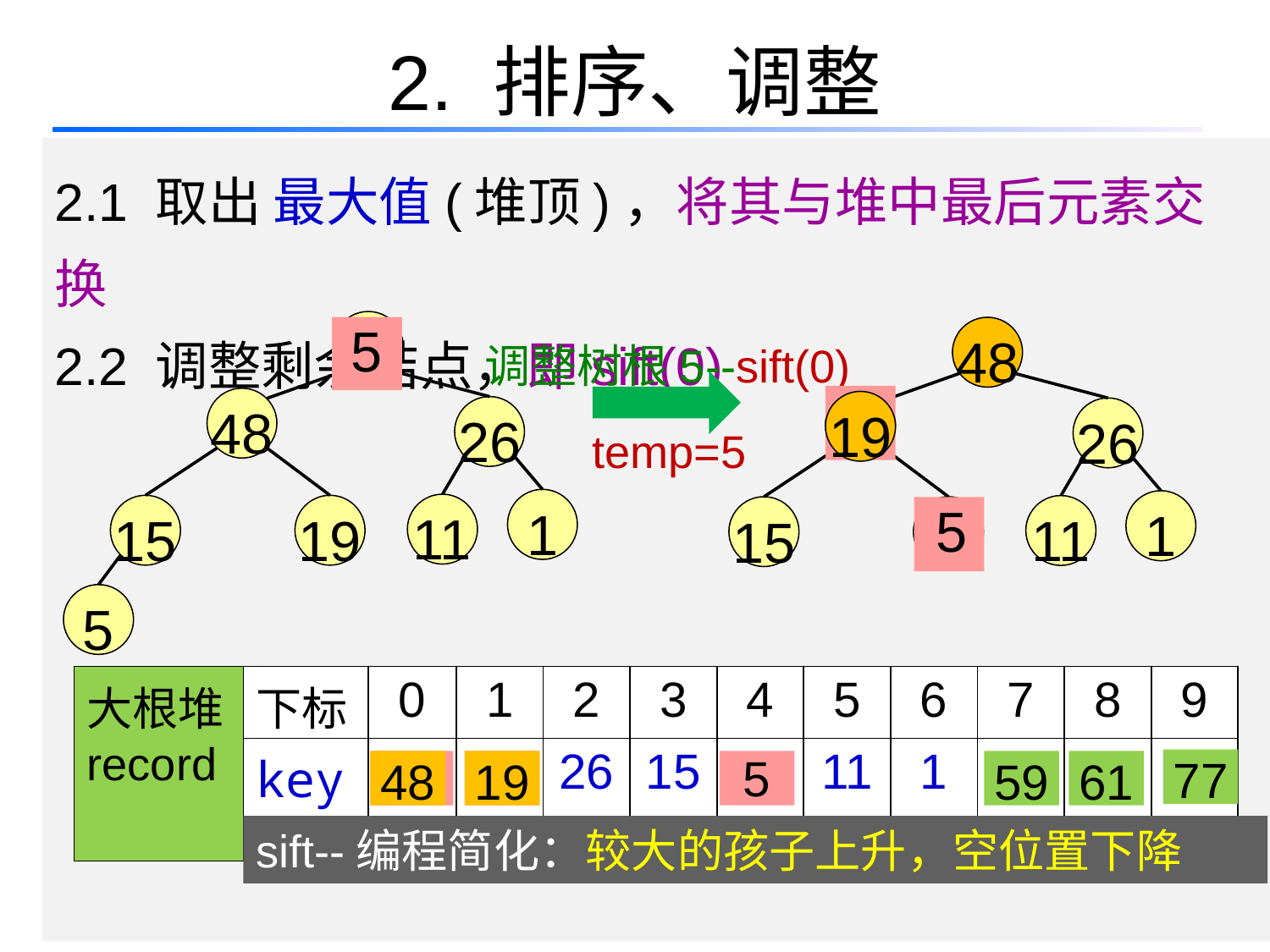

# 2. 排序、调整

2.1 取出 最大值(堆顶)，将其与堆中最后元素交换
2.2 调整剩余结点，即sift(0)
59
5
调整树根5--sift(0)
48

48
48
19
26
26
temp=5
1
1
11
15
19
11
15
19

5
5
| 大根堆 record | 下标 | 0 | 1 | 2 | 3 | 4 | 5 | 6 | 7 | 8 | 9 |
| --- | --- | --- | --- | --- | --- | --- | --- | --- | --- | --- | --- |
|  | key | 59 | 48 | 26 | 15 | 19 | 11 | 1 | 5 | 1 | 5 |
5
77
5
48

19

59
61
sift--编程简化：较大的孩子上升，空位置下降